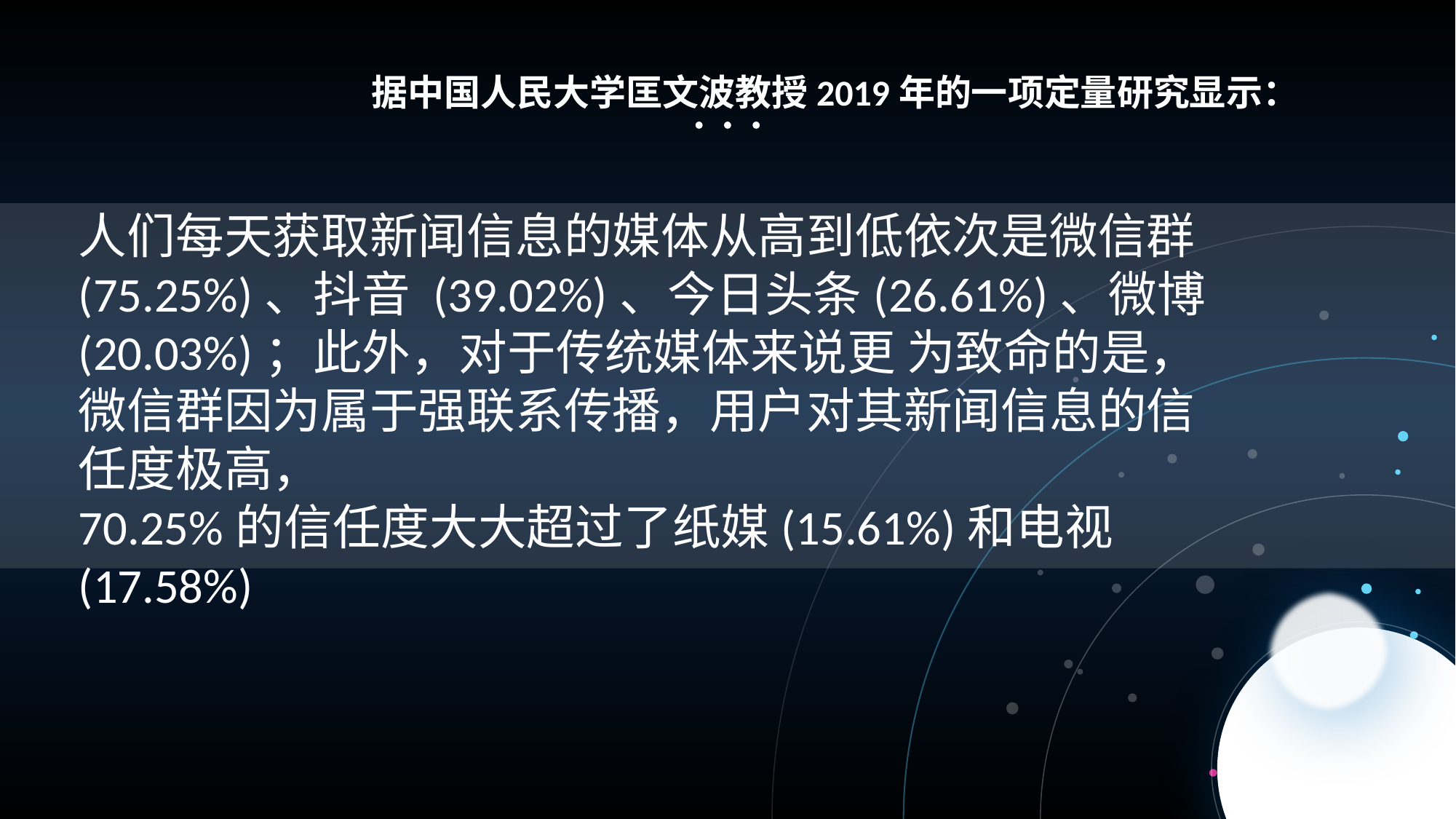

据中国人民大学匡文波教授2019年的一项定量研究显示：

人们每天获取新闻信息的媒体从高到低依次是微信群(75.25%)、抖音 (39.02%)、今日头条(26.61%)、微博(20.03%)；此外，对于传统媒体来说更 为致命的是，微信群因为属于强联系传播，用户对其新闻信息的信任度极高，
70.25%的信任度大大超过了纸媒(15.61%)和电视(17.58%)